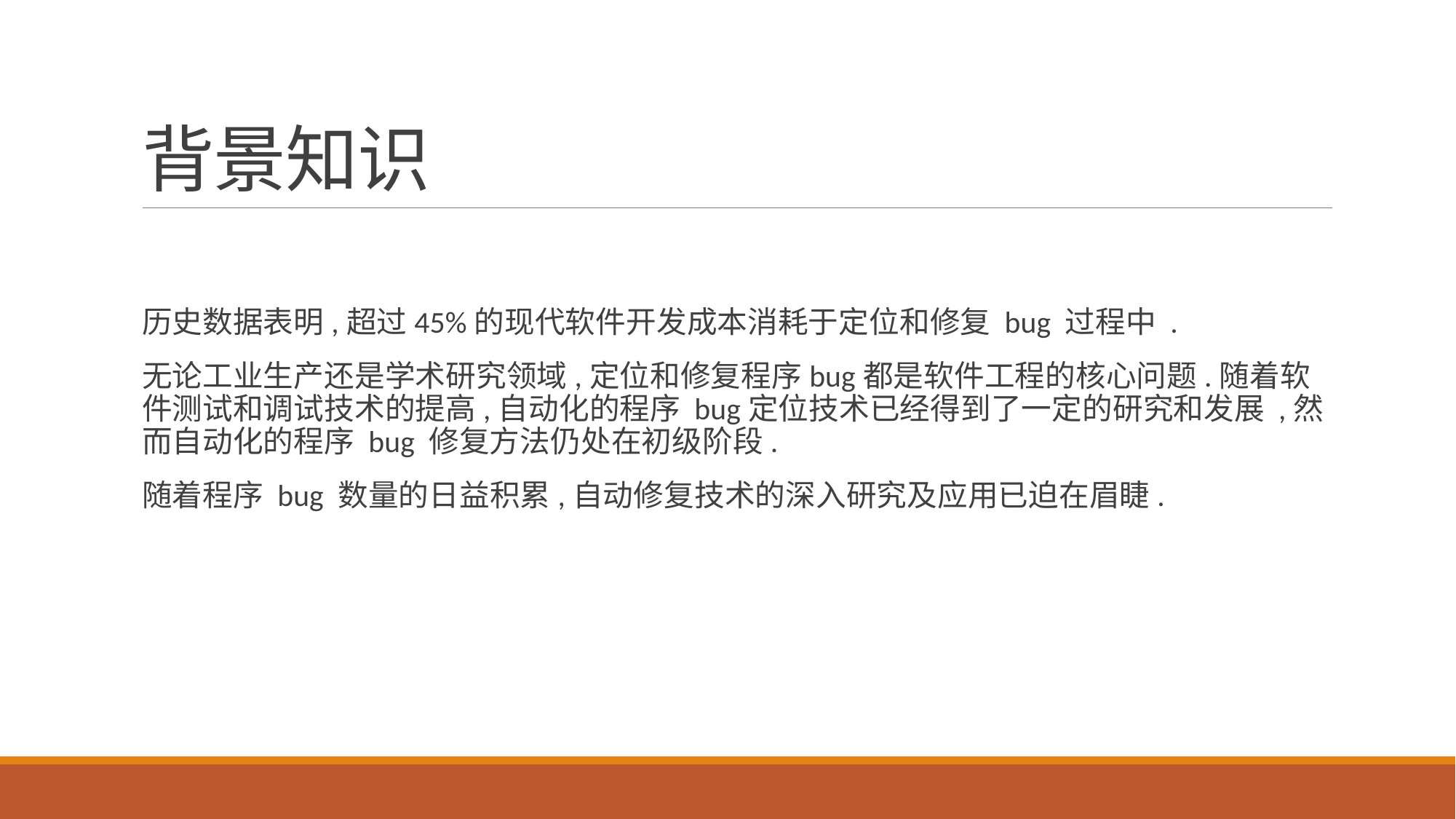

# 背景知识
历史数据表明,超过45%的现代软件开发成本消耗于定位和修复 bug 过程中 .
无论工业生产还是学术研究领域,定位和修复程序bug都是软件工程的核心问题.随着软件测试和调试技术的提高,自动化的程序 bug定位技术已经得到了一定的研究和发展 ,然而自动化的程序 bug 修复方法仍处在初级阶段.
随着程序 bug 数量的日益积累,自动修复技术的深入研究及应用已迫在眉睫.